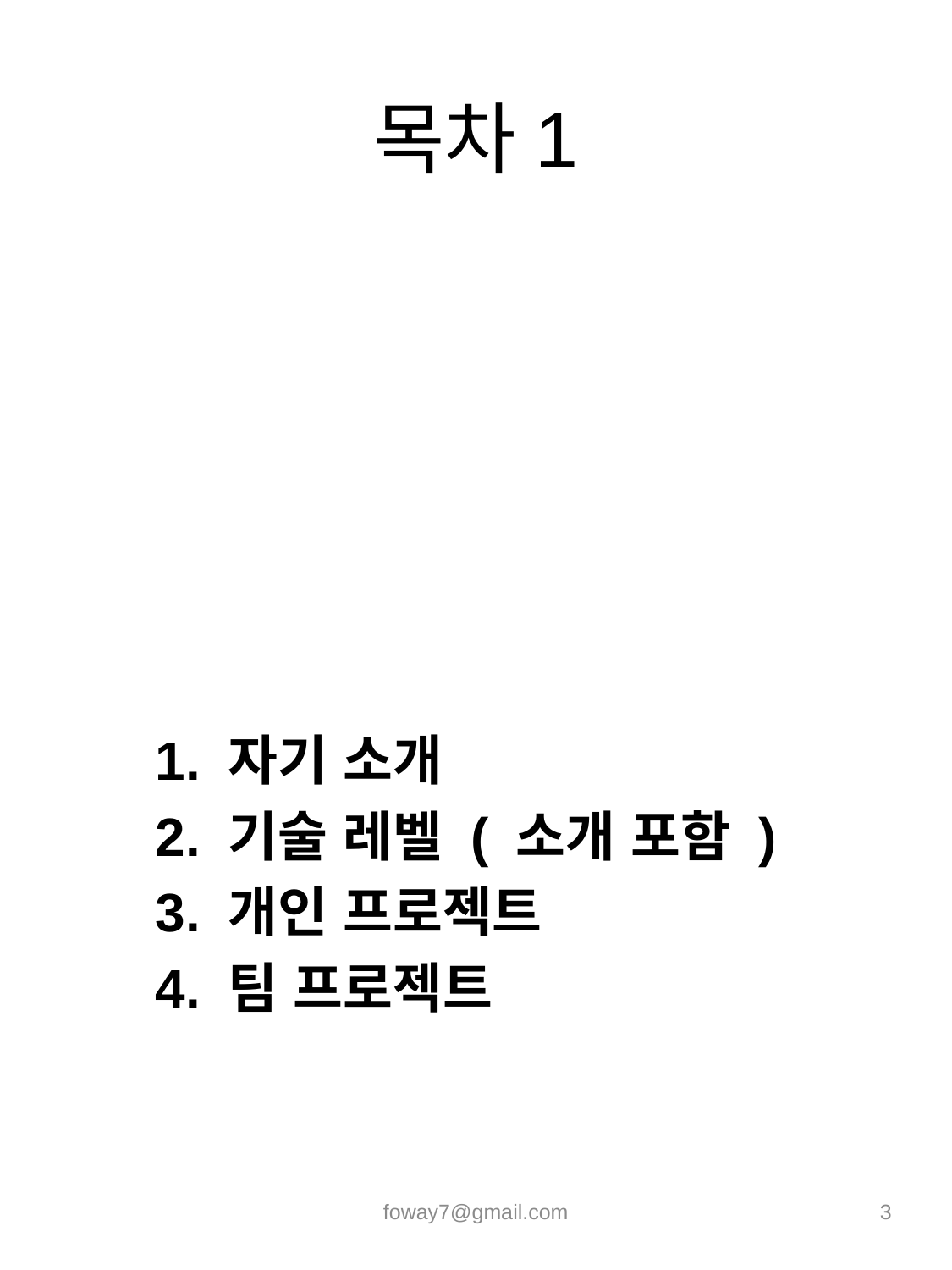

# 목차1
1. 자기 소개
2. 기술 레벨 ( 소개 포함 )
3. 개인 프로젝트
4. 팀 프로젝트
foway7@gmail.com
3